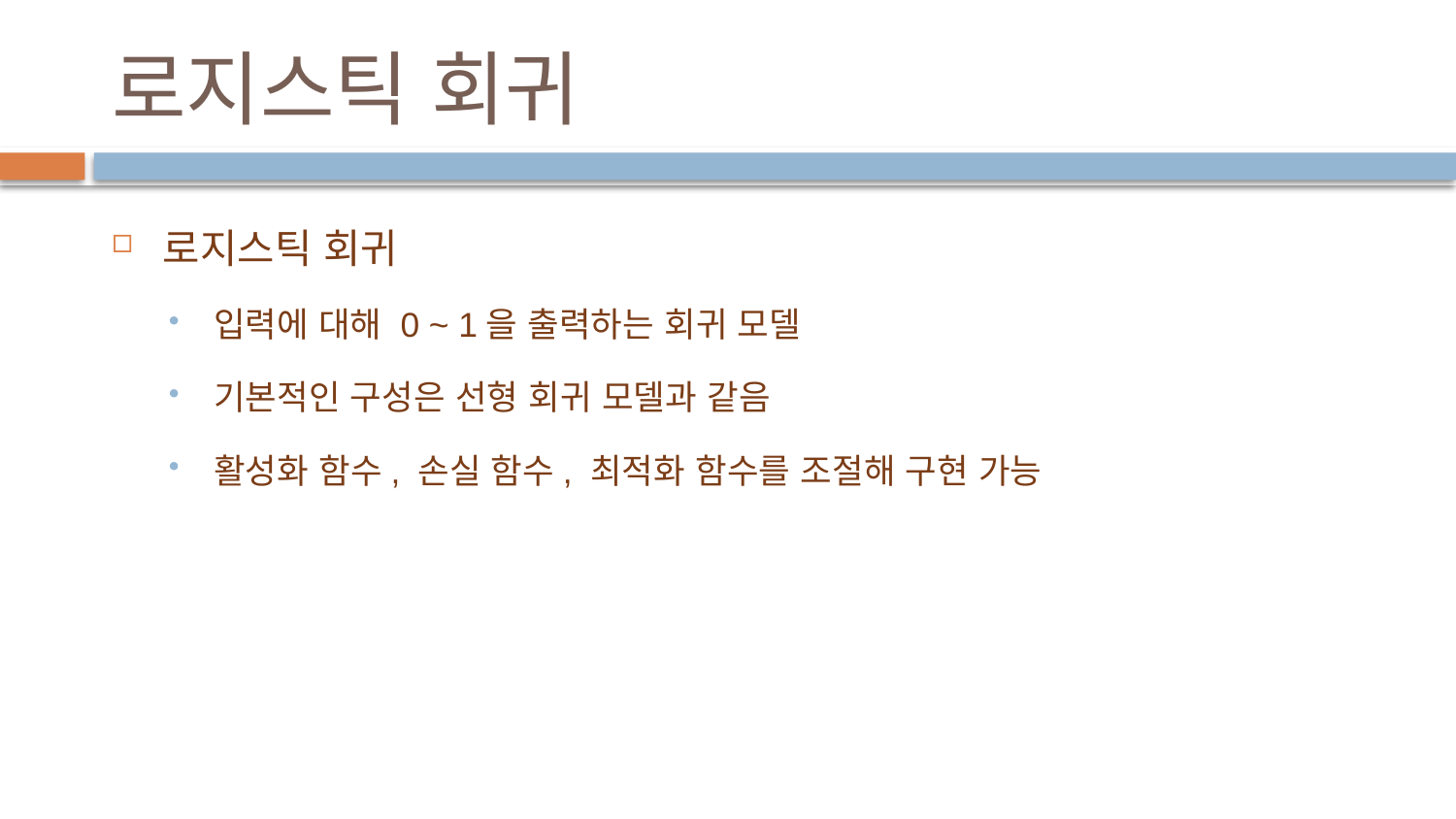

# 로지스틱 회귀
로지스틱 회귀
입력에 대해 0 ~ 1을 출력하는 회귀 모델
기본적인 구성은 선형 회귀 모델과 같음
활성화 함수, 손실 함수, 최적화 함수를 조절해 구현 가능